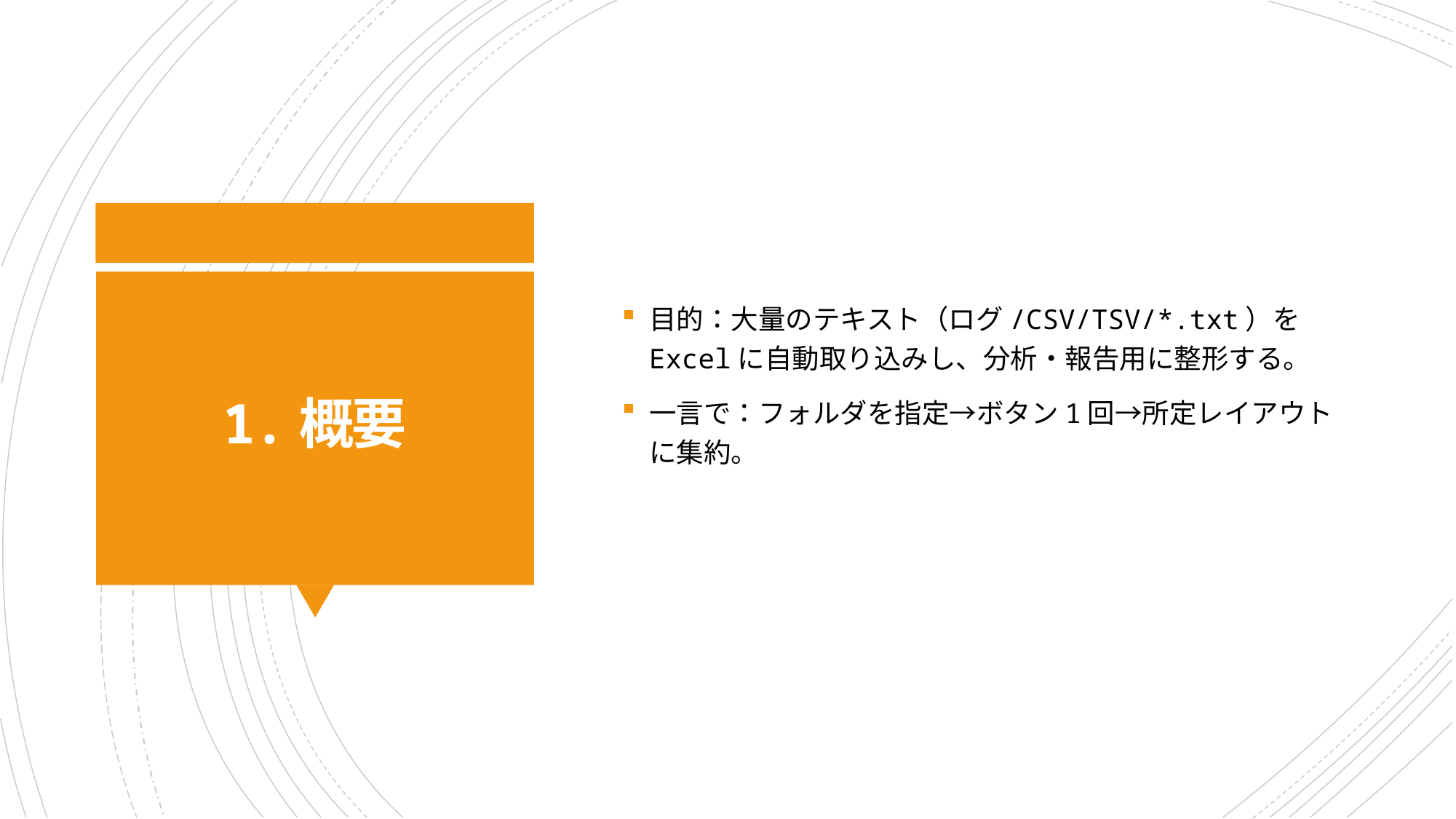

目的：大量のテキスト（ログ/CSV/TSV/*.txt）をExcelに自動取り込みし、分析・報告用に整形する。
一言で：フォルダを指定→ボタン1回→所定レイアウトに集約。

# 1.概要